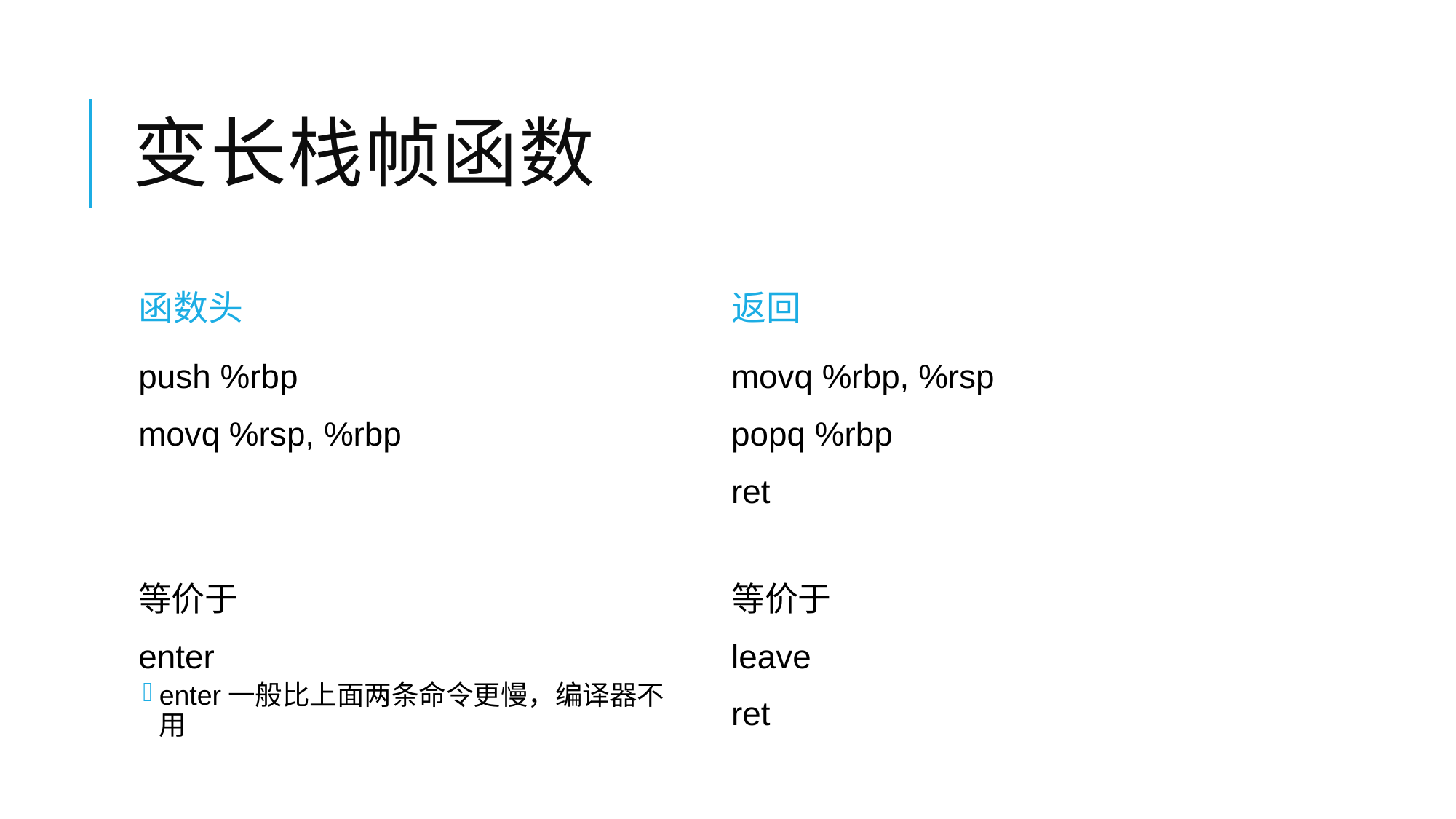

# 变长栈帧函数
函数头
返回
push %rbp
movq %rsp, %rbp

等价于
enter
enter一般比上面两条命令更慢，编译器不用
movq %rbp, %rsp
popq %rbp
ret

等价于
leave
ret